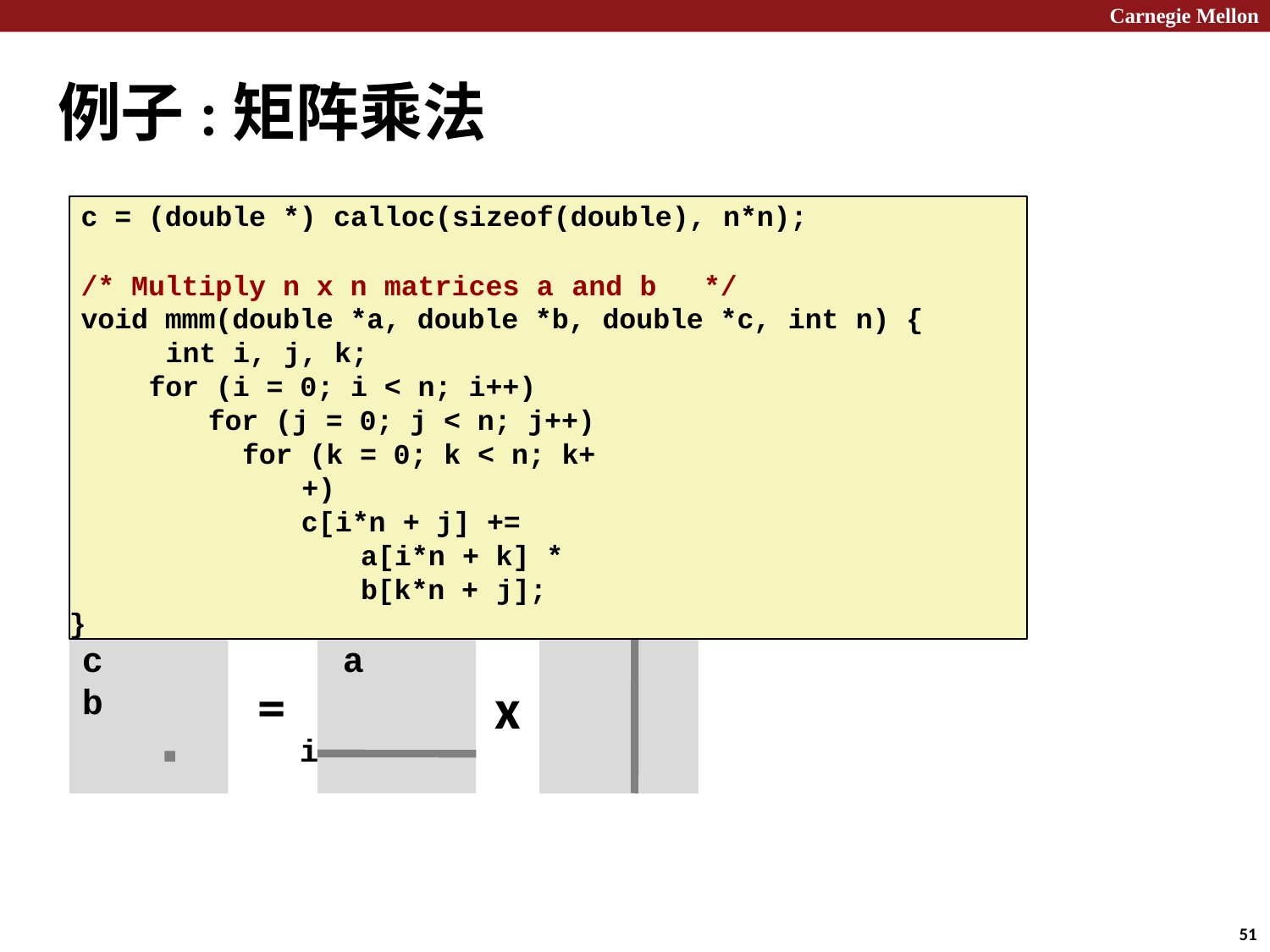

Carnegie Mellon
# 例子:矩阵乘法
c = (double *) calloc(sizeof(double), n*n);

/* Multiply n x n matrices a and b	*/
void mmm(double *a, double *b, double *c, int n) {  int i, j, k;
for (i = 0; i < n; i++)  for (j = 0; j < n; j++)
for (k = 0; k < n; k++)
c[i*n + j] += a[i*n + k] * b[k*n + j];
}
j

c	a	b

x
=
i

51